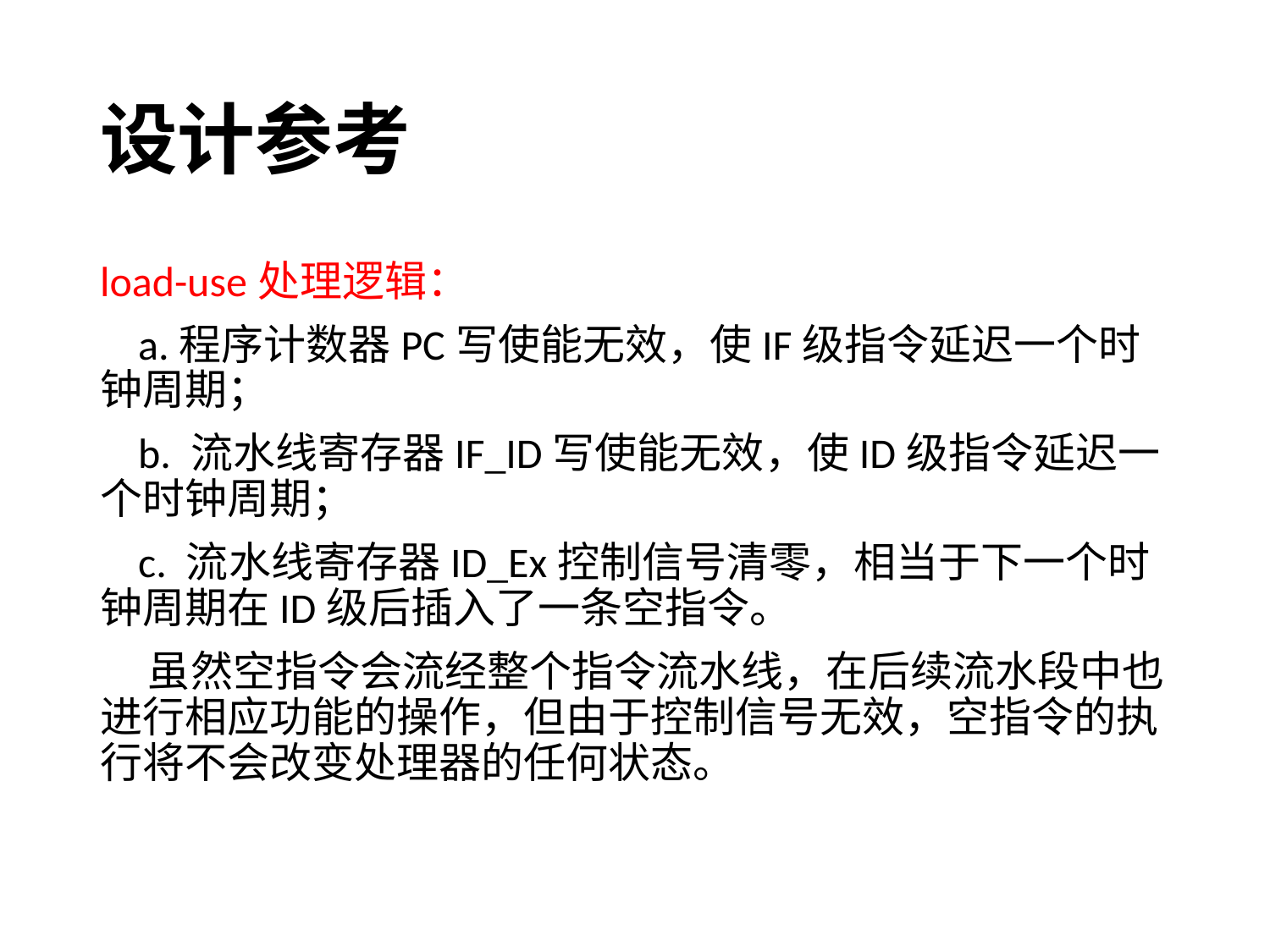

# 设计参考
load-use处理逻辑：
    a.程序计数器PC写使能无效，使IF级指令延迟一个时钟周期；
    b. 流水线寄存器IF_ID写使能无效，使ID级指令延迟一个时钟周期；
    c. 流水线寄存器ID_Ex控制信号清零，相当于下一个时钟周期在ID级后插入了一条空指令。
    虽然空指令会流经整个指令流水线，在后续流水段中也进行相应功能的操作，但由于控制信号无效，空指令的执行将不会改变处理器的任何状态。